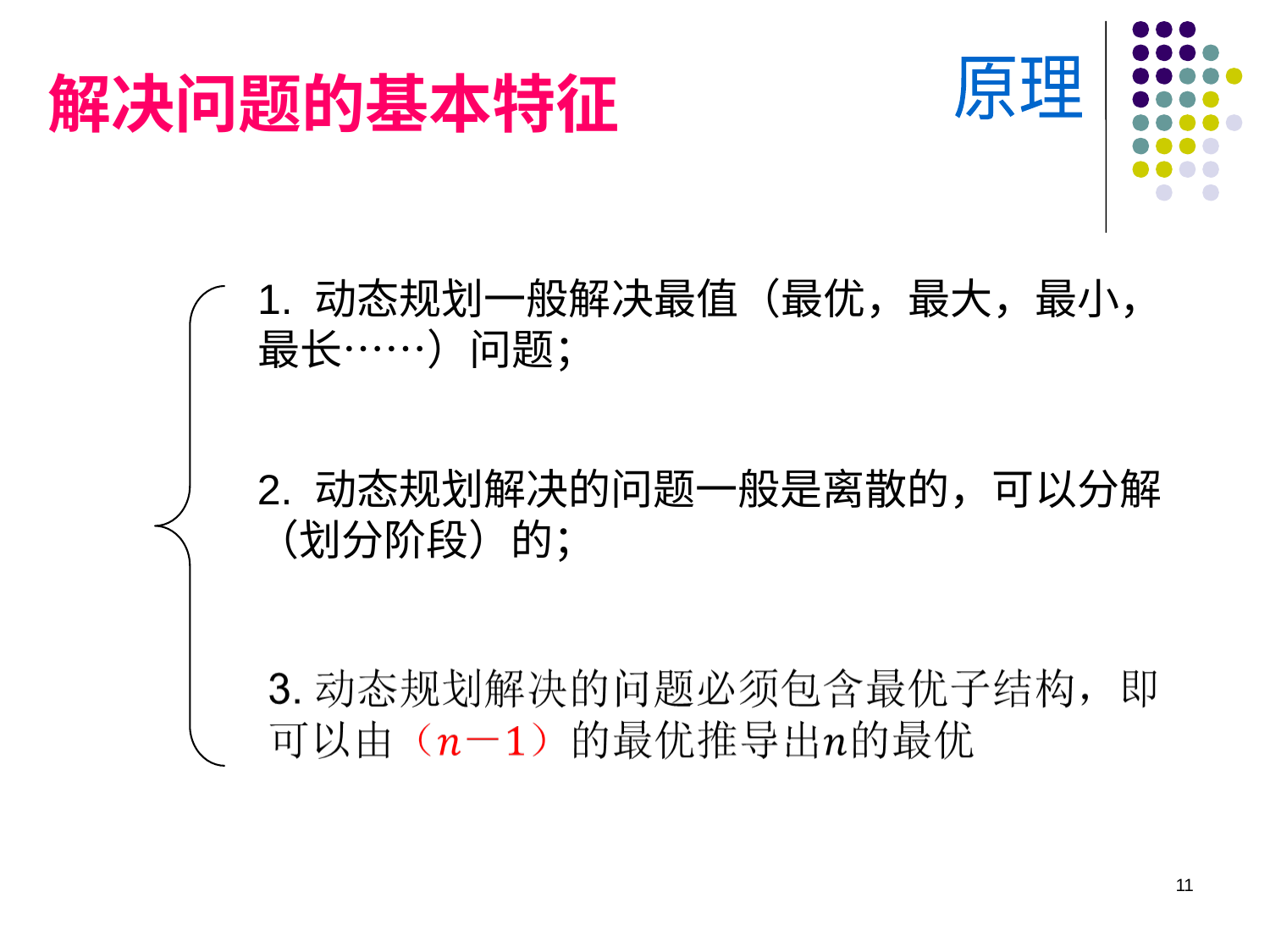

# 解决问题的基本特征
原理
1. 动态规划一般解决最值（最优，最大，最小，最长……）问题；

2. 动态规划解决的问题一般是离散的，可以分解（划分阶段）的；

11